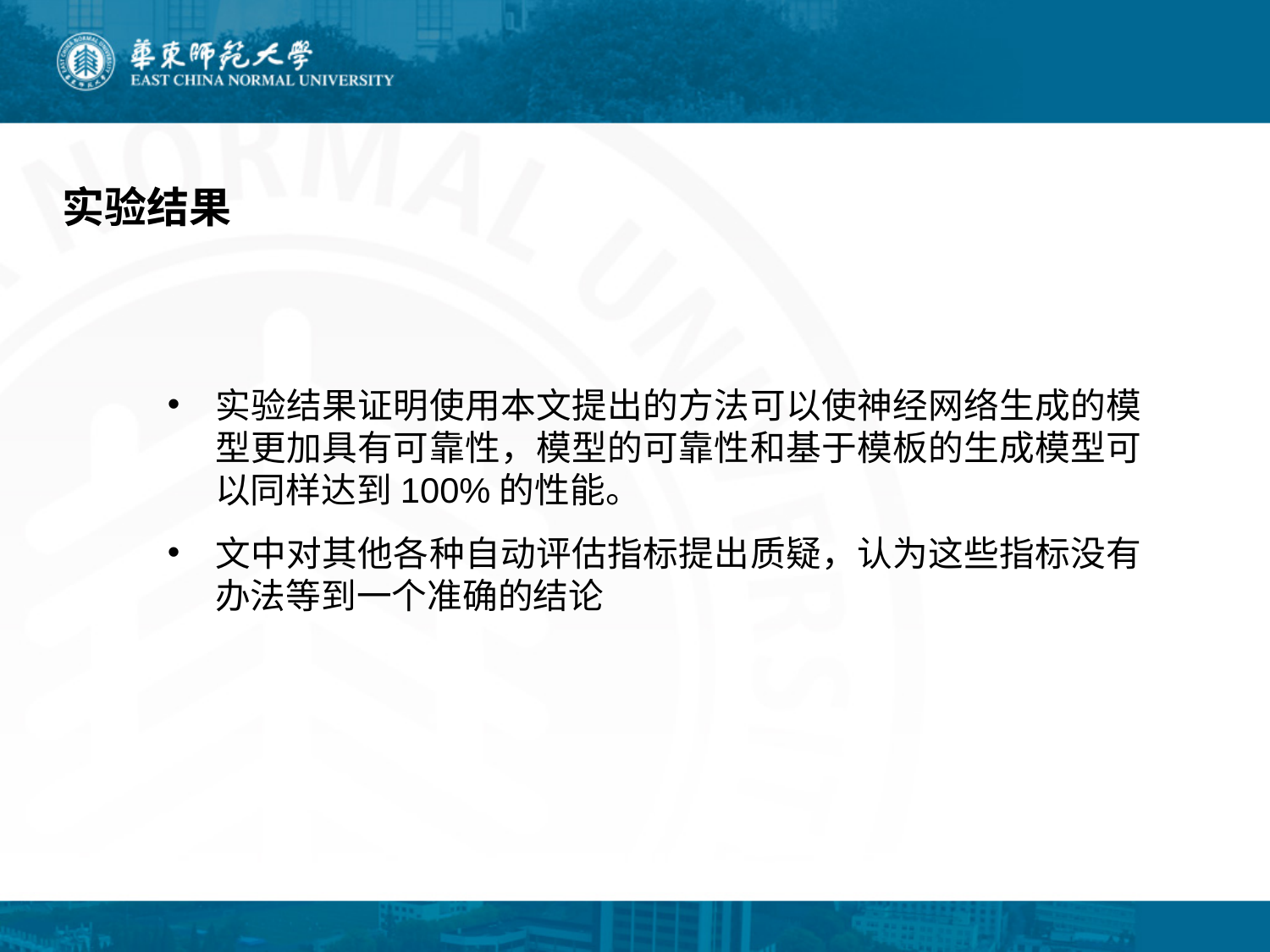

实验结果
实验结果证明使用本文提出的方法可以使神经网络生成的模型更加具有可靠性，模型的可靠性和基于模板的生成模型可以同样达到100%的性能。
文中对其他各种自动评估指标提出质疑，认为这些指标没有办法等到一个准确的结论